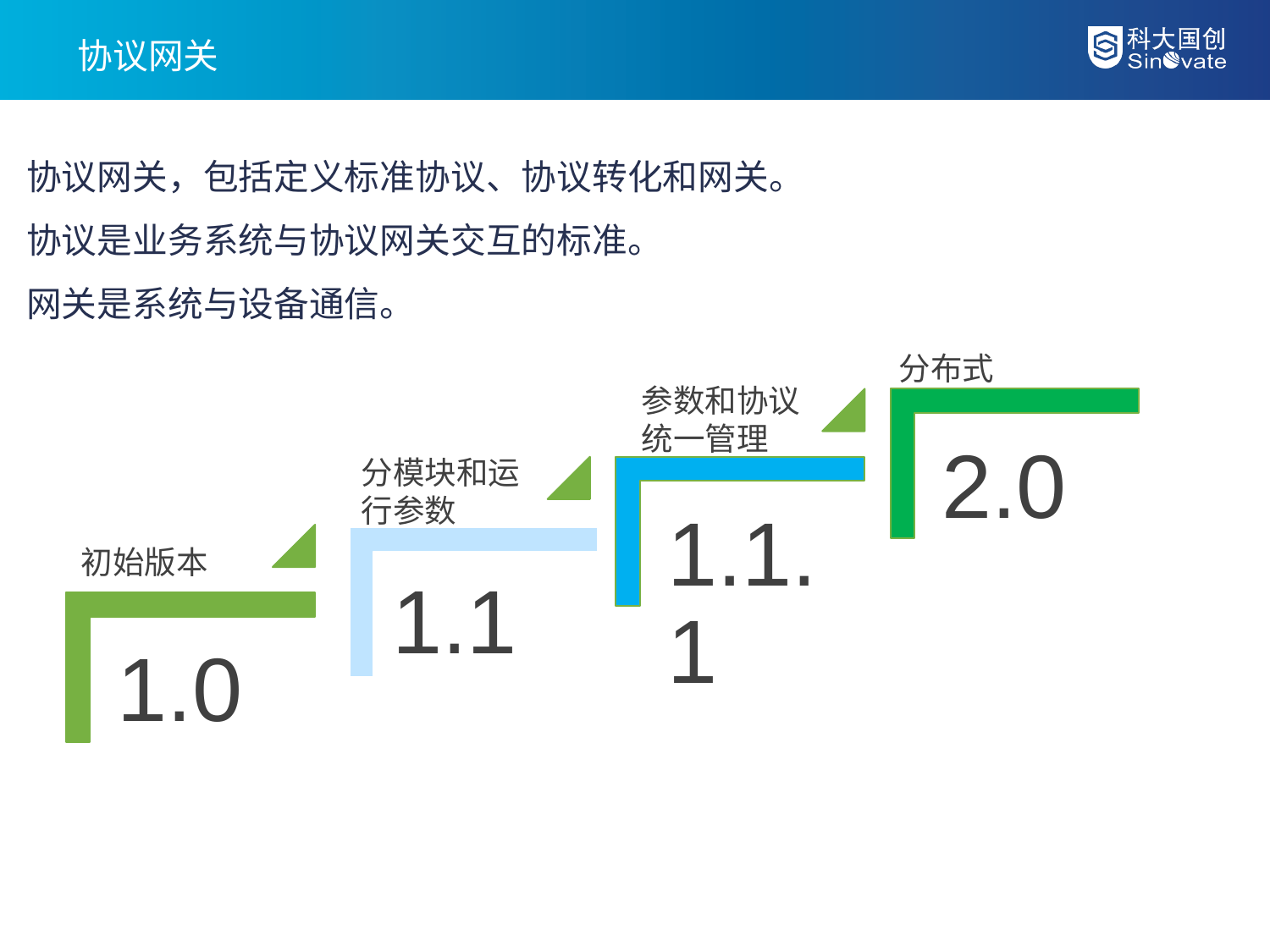

协议网关
协议网关，包括定义标准协议、协议转化和网关。
协议是业务系统与协议网关交互的标准。
网关是系统与设备通信。

分布式
1.0
1.1
1.1.1
2.0
参数和协议统一管理
分模块和运行参数
初始版本